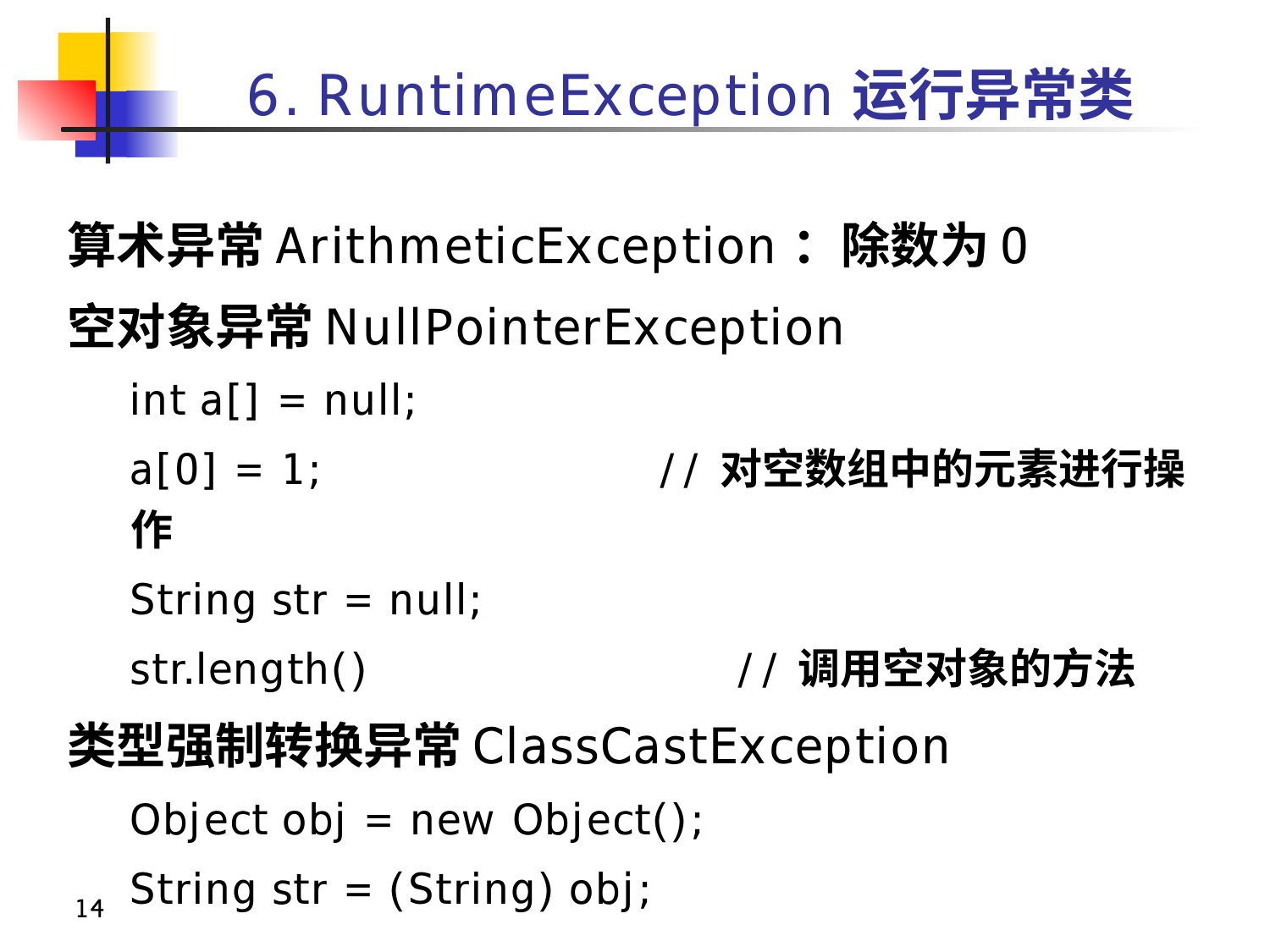

# 6. RuntimeException运行异常类
算术异常ArithmeticException：除数为0
空对象异常NullPointerException
int a[] = null;
a[0] = 1;                           //对空数组中的元素进行操作
String str = null;
str.length()			        //调用空对象的方法
类型强制转换异常ClassCastException
Object obj = new Object();
String str = (String) obj;
14